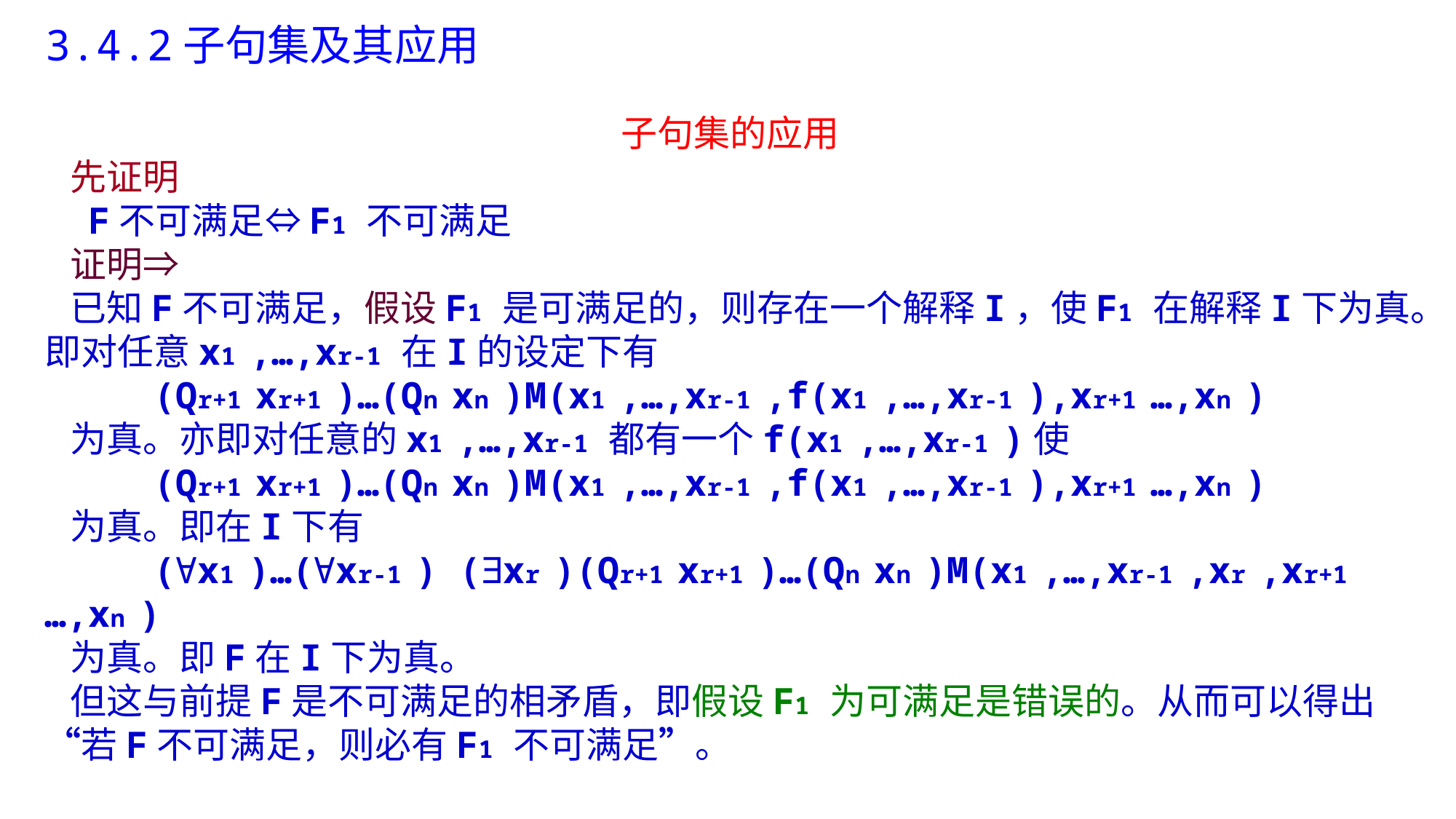

# 3.4.2子句集及其应用
子句集的应用
  先证明
  F不可满足⇔F1 不可满足
  证明⇒
  已知F不可满足，假设F1 是可满足的，则存在一个解释I，使F1 在解释I下为真。即对任意x1 ,…,xr-1 在I的设定下有
	(Qr+1 xr+1 )…(Qn xn )M(x1 ,…,xr-1 ,f(x1 ,…,xr-1 ),xr+1 …,xn )
  为真。亦即对任意的x1 ,…,xr-1 都有一个f(x1 ,…,xr-1 )使
	(Qr+1 xr+1 )…(Qn xn )M(x1 ,…,xr-1 ,f(x1 ,…,xr-1 ),xr+1 …,xn )
  为真。即在I下有
	(∀x1 )…(∀xr-1 ) (∃xr )(Qr+1 xr+1 )…(Qn xn )M(x1 ,…,xr-1 ,xr ,xr+1 …,xn )
  为真。即F在I下为真。
  但这与前提F是不可满足的相矛盾，即假设F1 为可满足是错误的。从而可以得出“若F不可满足，则必有F1 不可满足”。
69